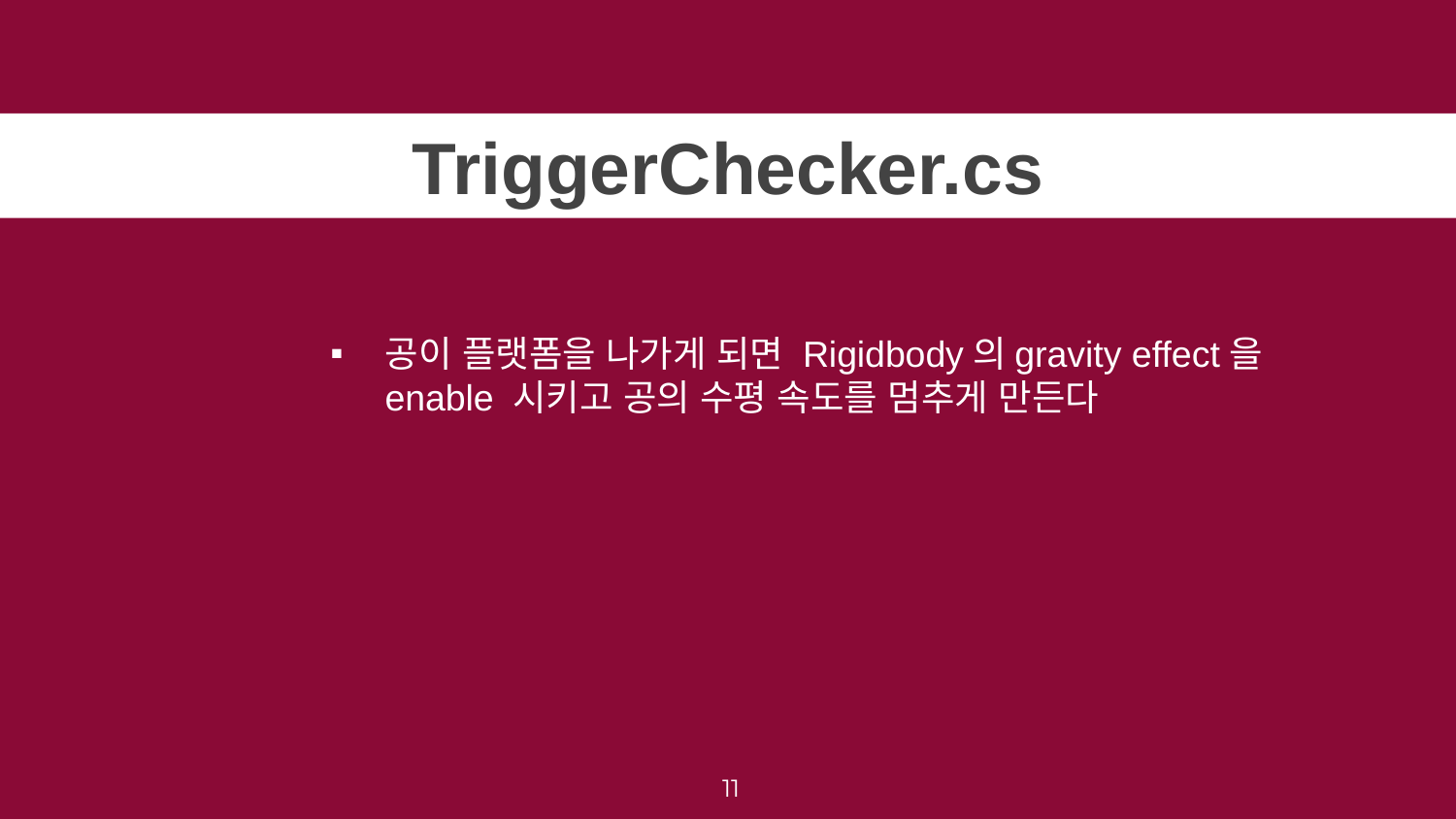

TriggerChecker.cs

공이 플랫폼을 나가게 되면 Rigidbody의gravity effect을 enable 시키고 공의 수평 속도를 멈추게 만든다
11